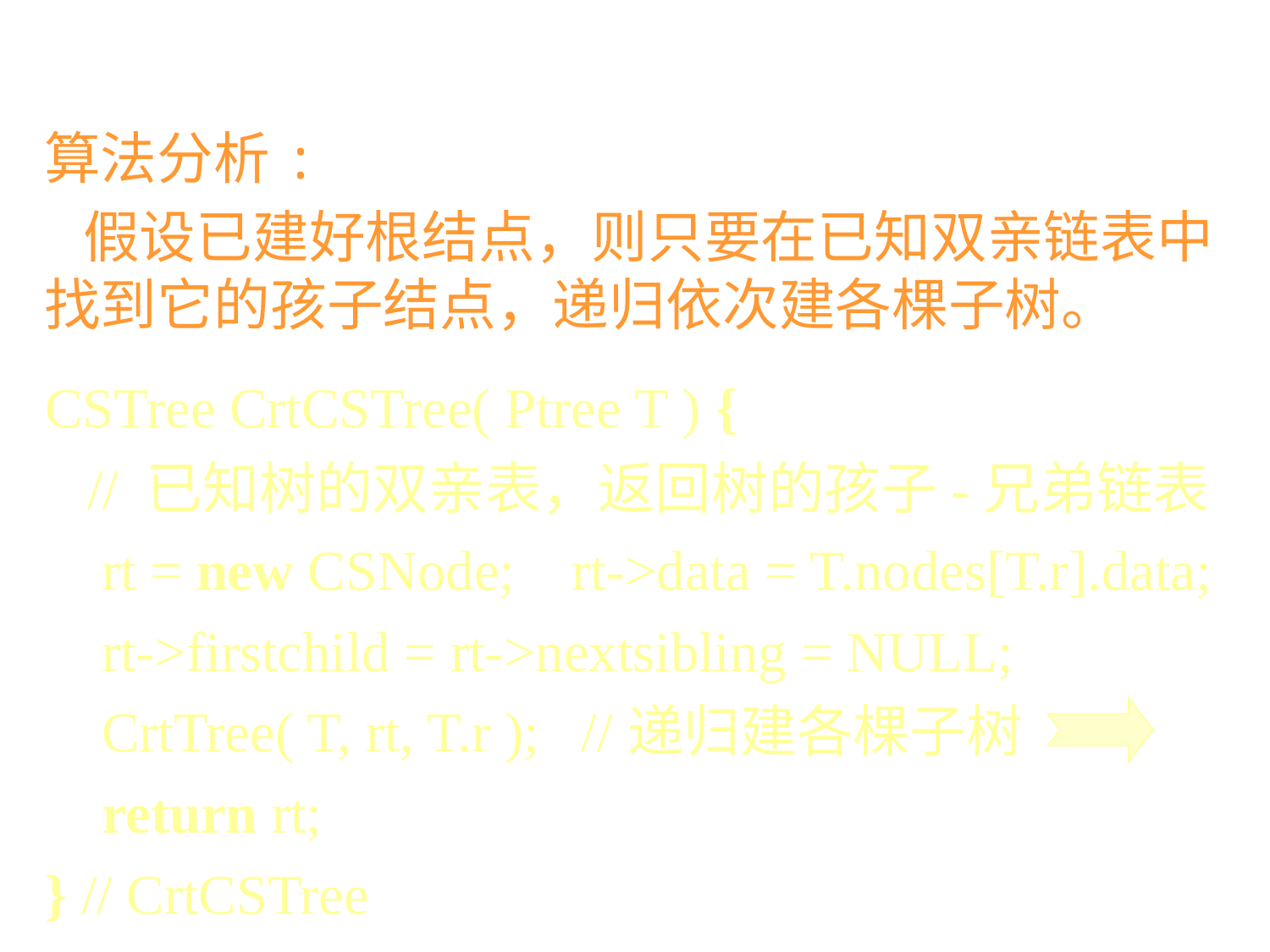

6.66  编写算法，由树的双亲表示建孩子-兄弟链表。
算法分析:
  假设已建好根结点，则只要在已知双亲链表中找到它的孩子结点，递归依次建各棵子树。
CSTree CrtCSTree( Ptree T ) {
   // 已知树的双亲表，返回树的孩子-兄弟链表
    rt = new CSNode;    rt->data = T.nodes[T.r].data;
    rt->firstchild = rt->nextsibling = NULL;
    CrtTree( T, rt, T.r );   //递归建各棵子树
    return rt;
} // CrtCSTree